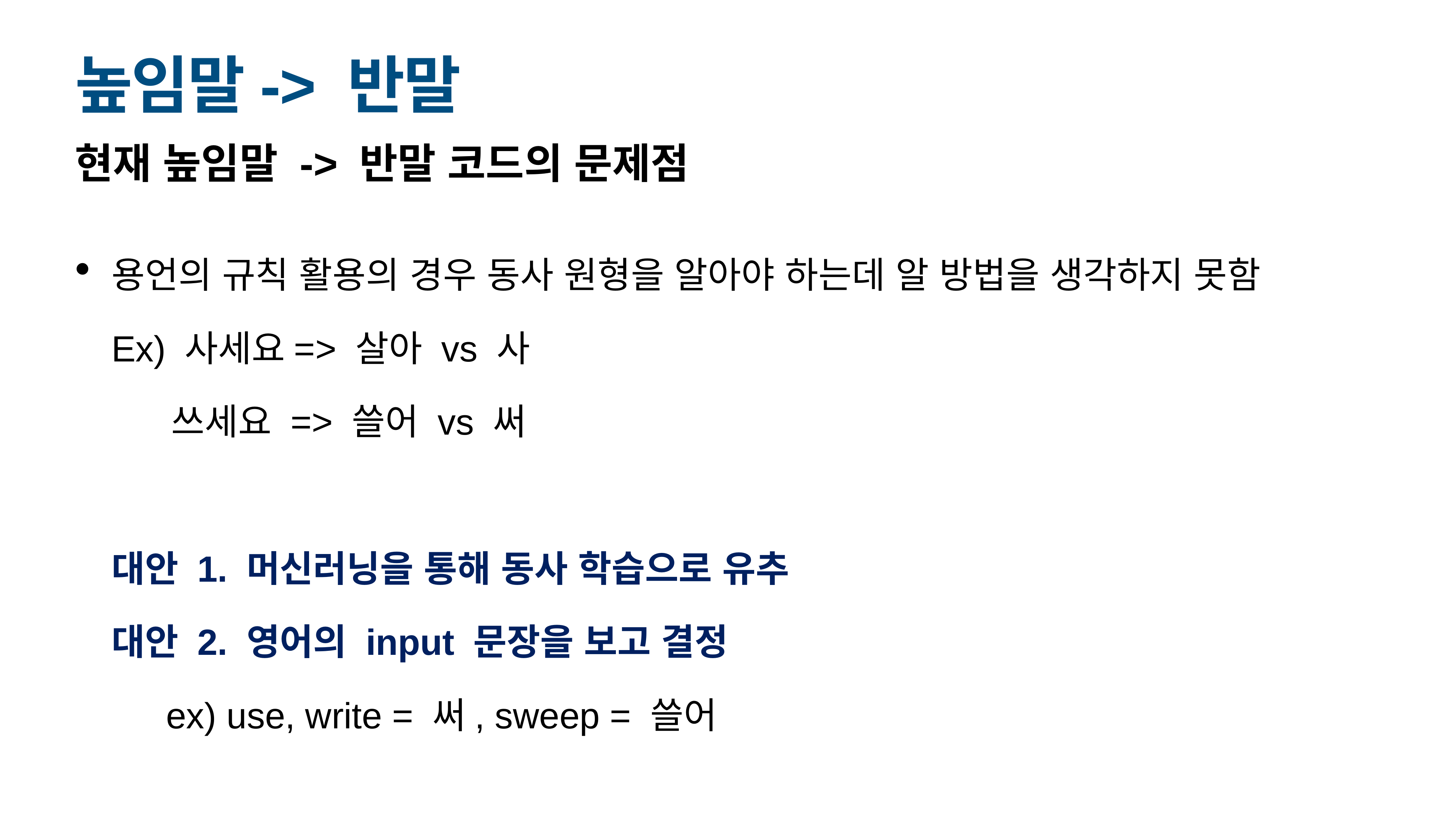

# 높임말-> 반말
현재 높임말 -> 반말 코드의 문제점
용언의 규칙 활용의 경우 동사 원형을 알아야 하는데 알 방법을 생각하지 못함
Ex) 사세요=> 살아 vs 사
     쓰세요 => 쓸어 vs 써

대안 1. 머신러닝을 통해 동사 학습으로 유추
대안 2. 영어의 input 문장을 보고 결정
	ex) use, write = 써, sweep = 쓸어